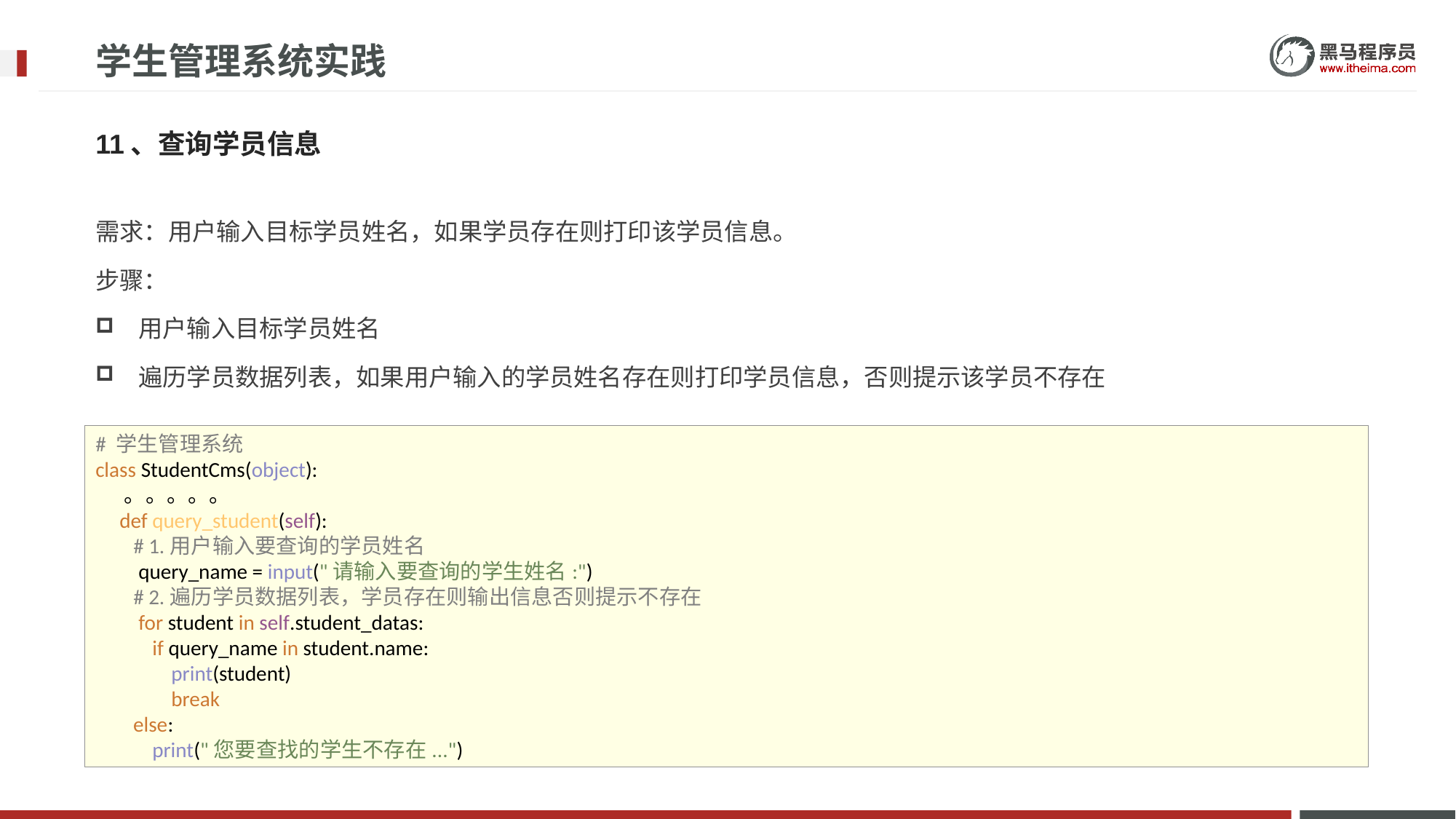

# 学生管理系统实践
11、查询学员信息
需求：用户输入目标学员姓名，如果学员存在则打印该学员信息。
步骤：
用户输入目标学员姓名
遍历学员数据列表，如果用户输入的学员姓名存在则打印学员信息，否则提示该学员不存在
# 学生管理系统 class StudentCms(object): 。。。。。 def query_student(self): # 1.用户输入要查询的学员姓名 query_name = input("请输入要查询的学生姓名:") # 2.遍历学员数据列表，学员存在则输出信息否则提示不存在 for student in self.student_datas: if query_name in student.name: print(student) break else: print("您要查找的学生不存在...")